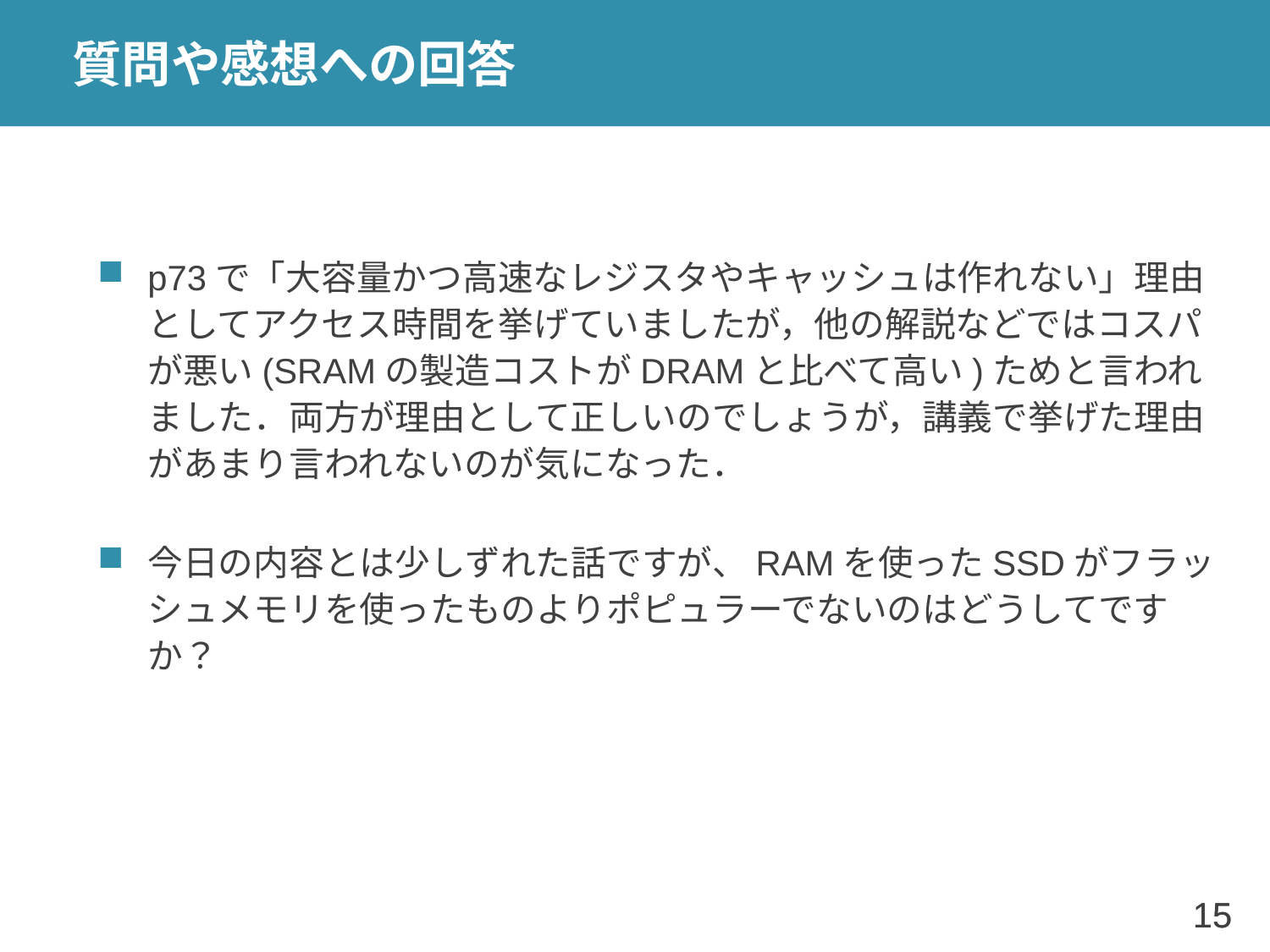

# 質問や感想への回答
p73で「大容量かつ高速なレジスタやキャッシュは作れない」理由としてアクセス時間を挙げていましたが，他の解説などではコスパが悪い(SRAMの製造コストがDRAMと比べて高い)ためと言われました．両方が理由として正しいのでしょうが，講義で挙げた理由があまり言われないのが気になった．
今日の内容とは少しずれた話ですが、RAMを使ったSSDがフラッシュメモリを使ったものよりポピュラーでないのはどうしてですか？